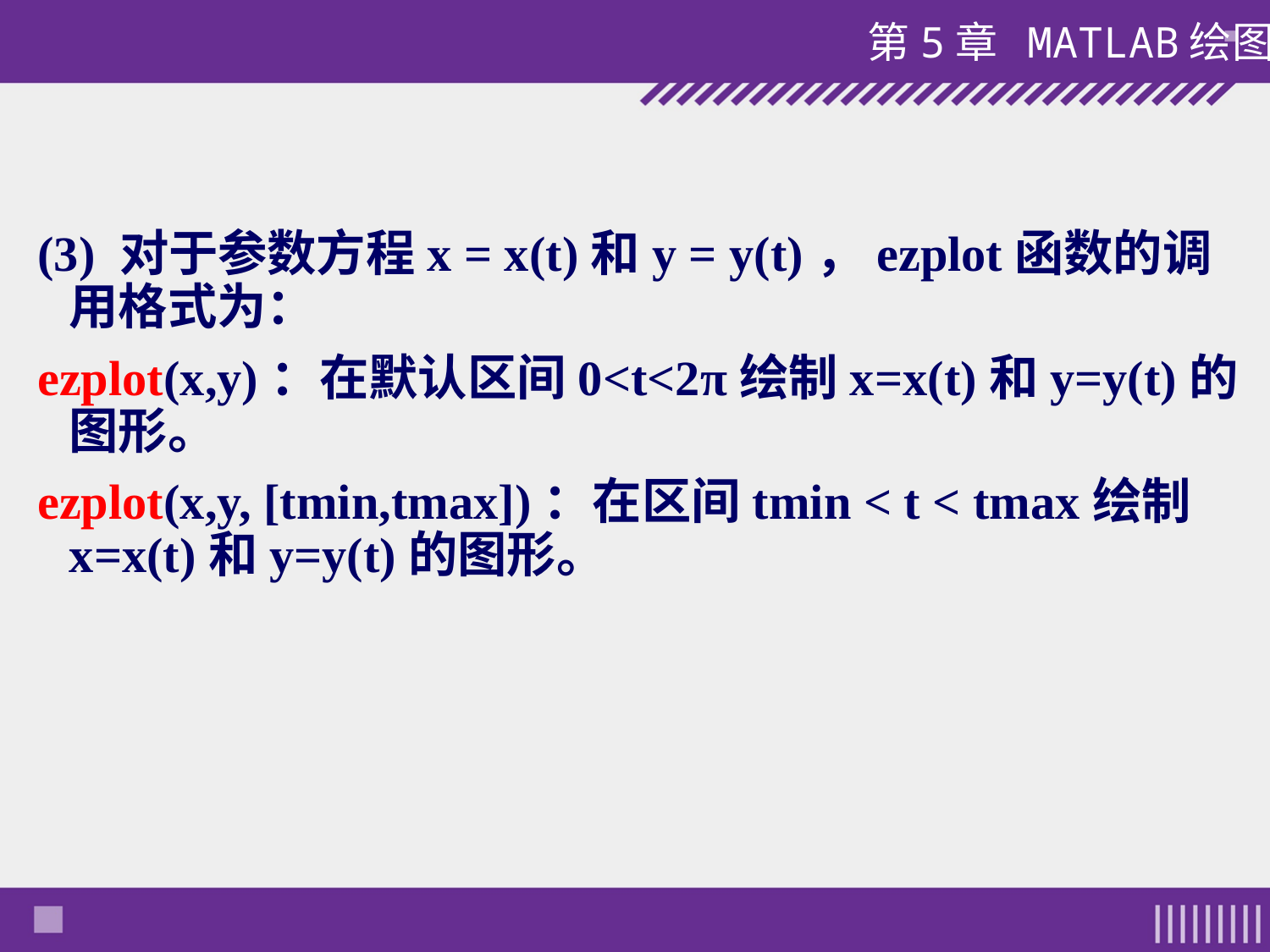

#
(3) 对于参数方程x = x(t)和y = y(t)，ezplot函数的调用格式为：
ezplot(x,y)：在默认区间0<t<2π绘制x=x(t)和y=y(t)的图形。
ezplot(x,y, [tmin,tmax])：在区间tmin < t < tmax绘制x=x(t)和y=y(t)的图形。